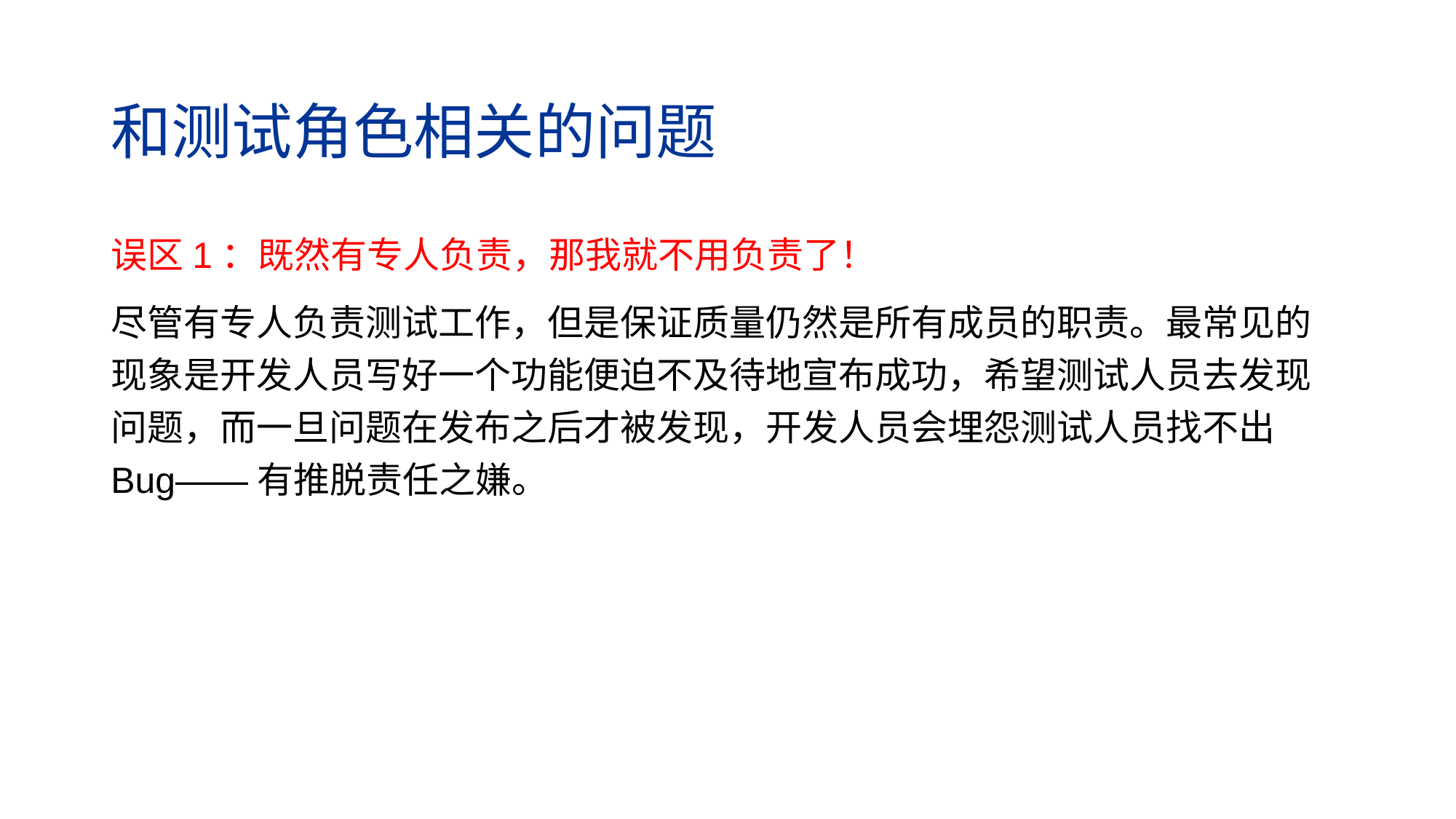

# 和测试角色相关的问题
误区1：既然有专人负责，那我就不用负责了！
尽管有专人负责测试工作，但是保证质量仍然是所有成员的职责。最常见的现象是开发人员写好一个功能便迫不及待地宣布成功，希望测试人员去发现问题，而一旦问题在发布之后才被发现，开发人员会埋怨测试人员找不出Bug——有推脱责任之嫌。